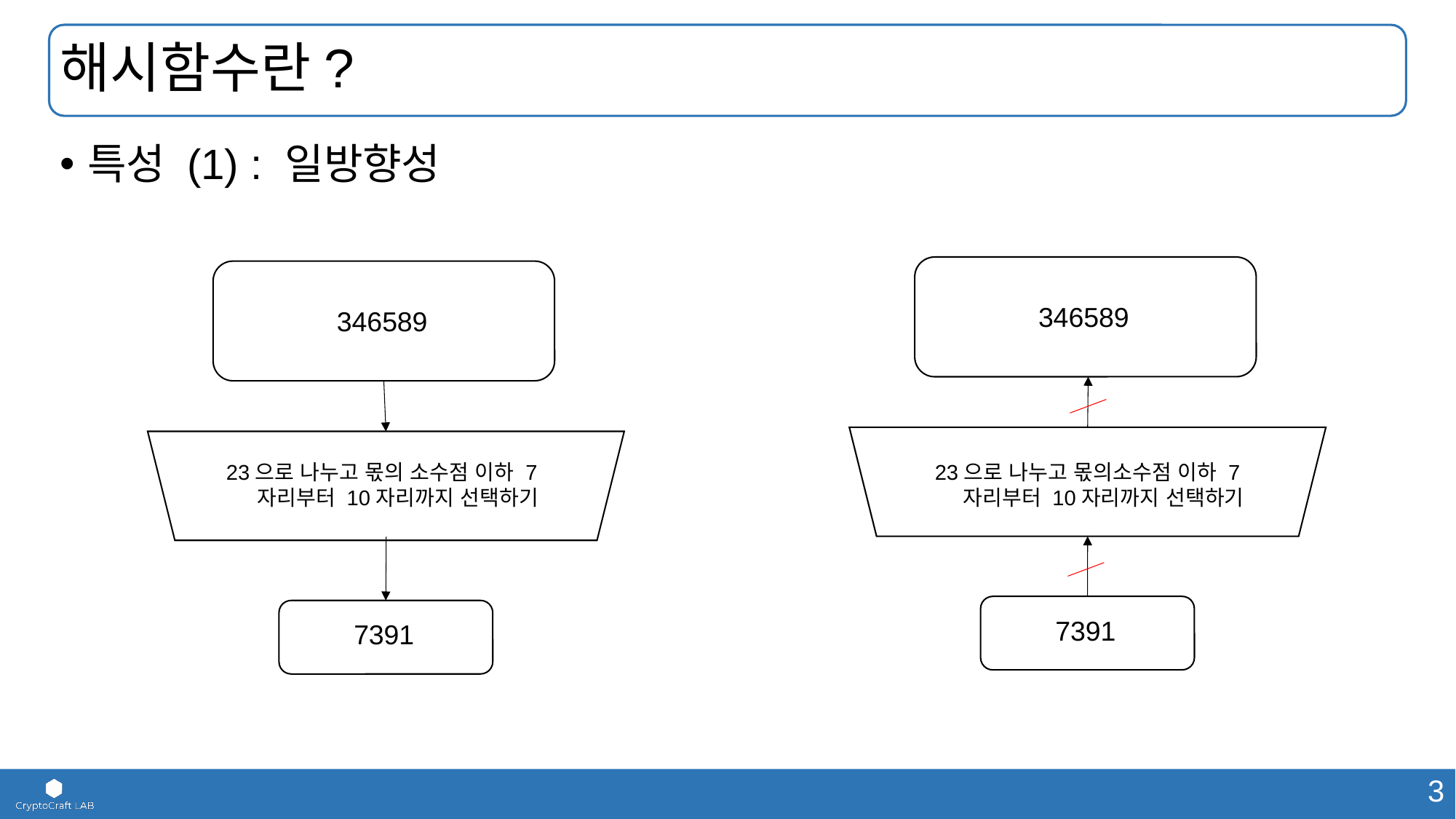

# 해시함수란?
특성 (1) : 일방향성

346589
346589

23으로 나누고 몫의소수점 이하 7자리부터 10자리까지 선택하기
23으로 나누고 몫의 소수점 이하 7자리부터 10자리까지 선택하기

7391
7391